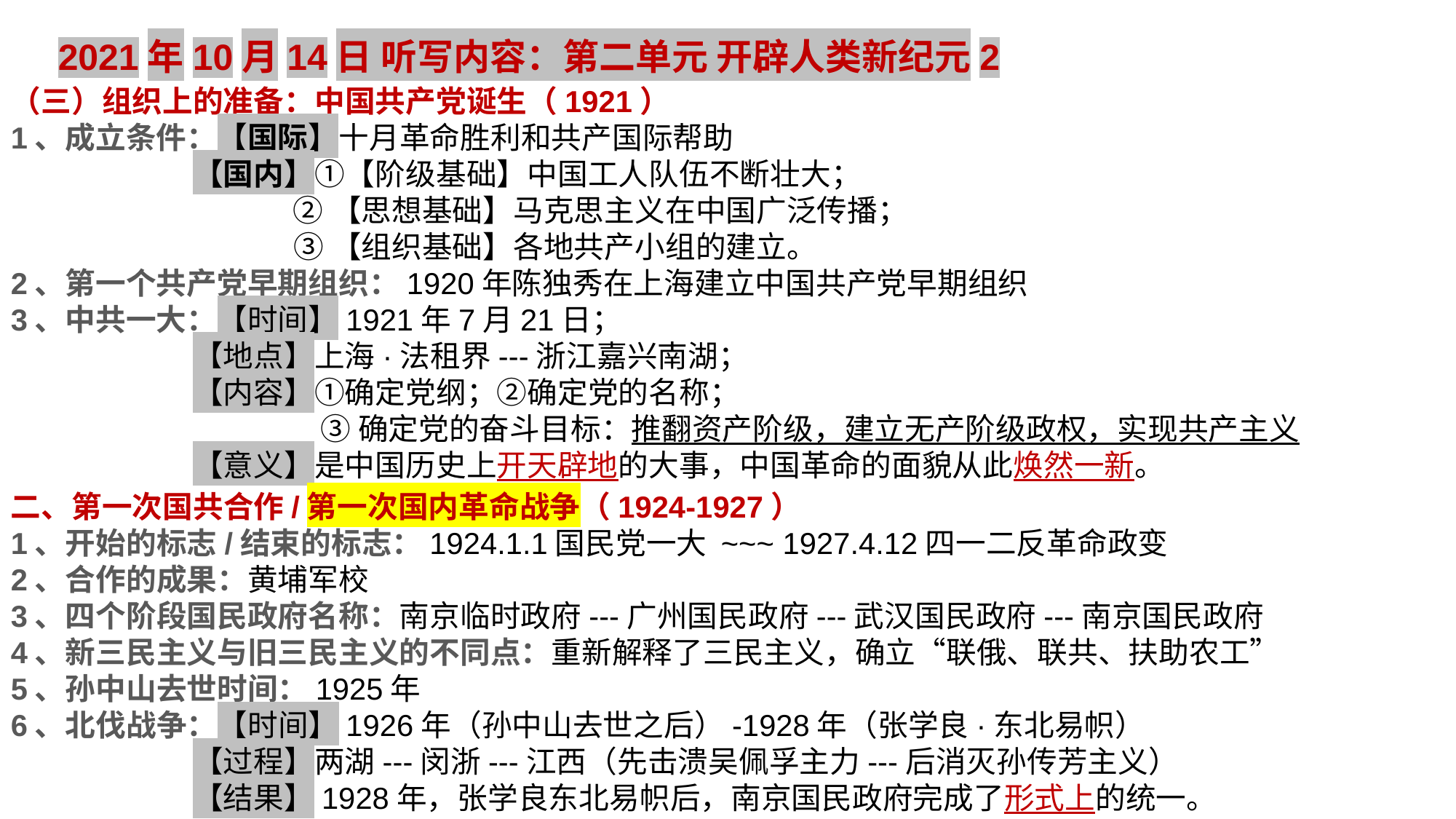

2021年10月14日 听写内容：第二单元 开辟人类新纪元2
（三）组织上的准备：中国共产党诞生（1921）
1、成立条件：【国际】十月革命胜利和共产国际帮助
                          【国内】①【阶级基础】中国工人队伍不断壮大；
                                          ②【思想基础】马克思主义在中国广泛传播；
                                          ③【组织基础】各地共产小组的建立。
2、第一个共产党早期组织：1920年陈独秀在上海建立中国共产党早期组织
3、中共一大：【时间】1921年7月21日；
                          【地点】上海·法租界---浙江嘉兴南湖；
                          【内容】①确定党纲；②确定党的名称；
                                              ③确定党的奋斗目标：推翻资产阶级，建立无产阶级政权，实现共产主义
                          【意义】是中国历史上开天辟地的大事，中国革命的面貌从此焕然一新。
二、第一次国共合作/第一次国内革命战争（1924-1927）
1、开始的标志/结束的标志：1924.1.1国民党一大 ~~~ 1927.4.12四一二反革命政变
2、合作的成果：黄埔军校
3、四个阶段国民政府名称：南京临时政府---广州国民政府---武汉国民政府---南京国民政府
4、新三民主义与旧三民主义的不同点：重新解释了三民主义，确立“联俄、联共、扶助农工”
5、孙中山去世时间：1925年
6、北伐战争：【时间】1926年（孙中山去世之后）-1928年（张学良·东北易帜）
                          【过程】两湖---闵浙---江西（先击溃吴佩孚主力---后消灭孙传芳主义）
                          【结果】1928年，张学良东北易帜后，南京国民政府完成了形式上的统一。